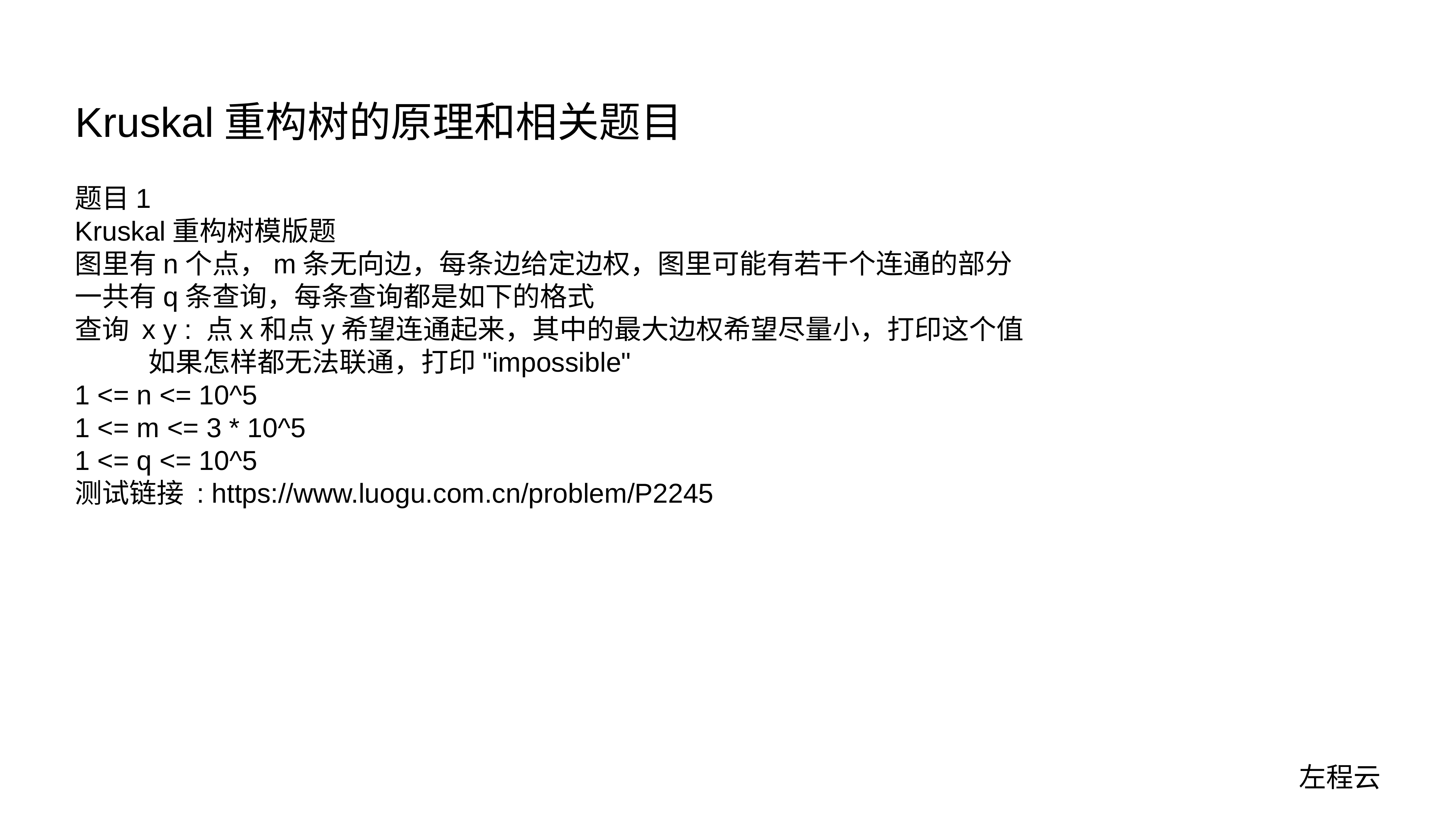

# Kruskal重构树的原理和相关题目
题目1
Kruskal重构树模版题
图里有n个点，m条无向边，每条边给定边权，图里可能有若干个连通的部分
一共有q条查询，每条查询都是如下的格式
查询 x y : 点x和点y希望连通起来，其中的最大边权希望尽量小，打印这个值
           如果怎样都无法联通，打印"impossible"
1 <= n <= 10^5
1 <= m <= 3 * 10^5
1 <= q <= 10^5
测试链接 : https://www.luogu.com.cn/problem/P2245

左程云